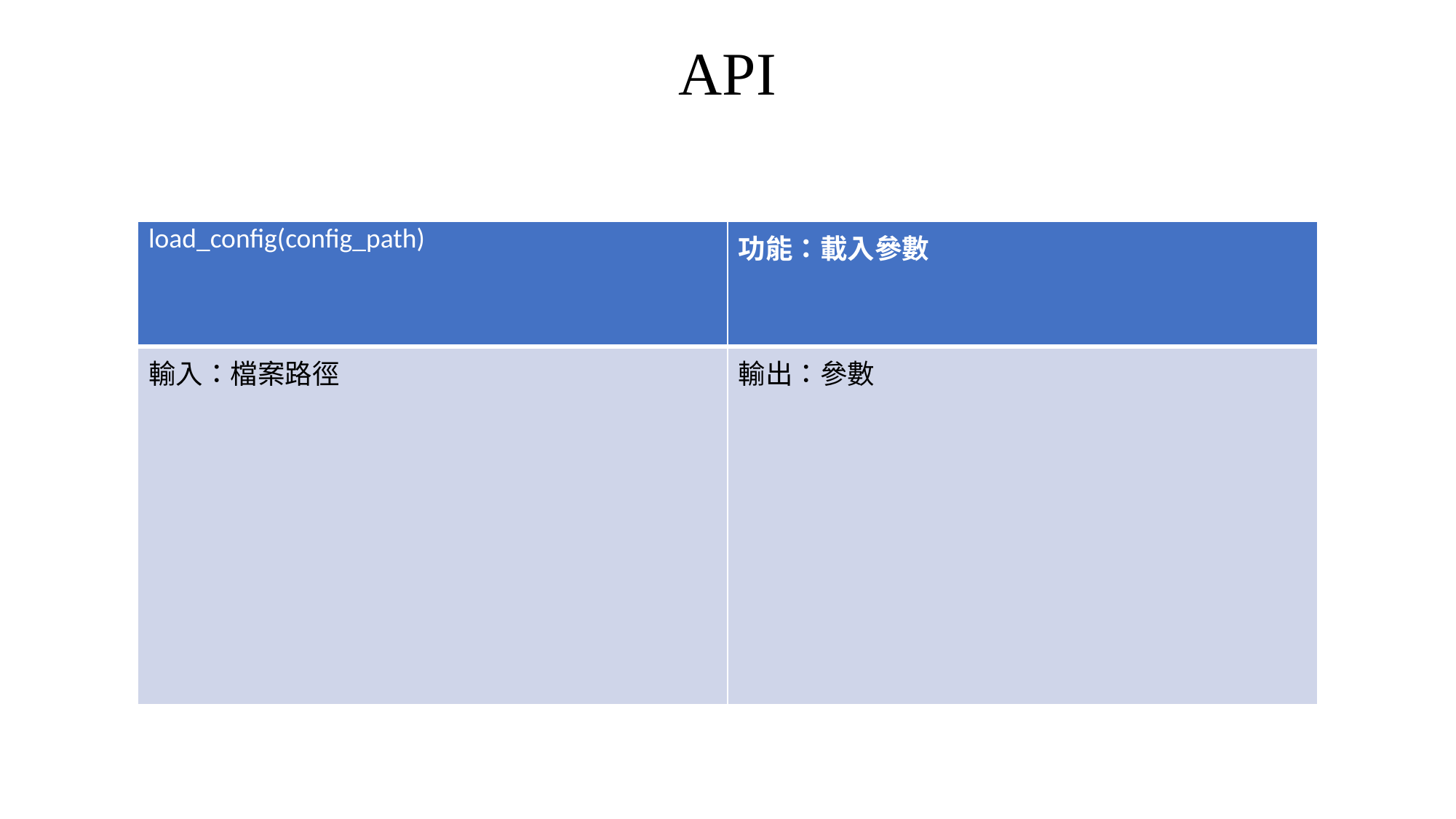

API
| load\_config(config\_path) | 功能：載入參數 |
| --- | --- |
| 輸入：檔案路徑 | 輸出：參數 |